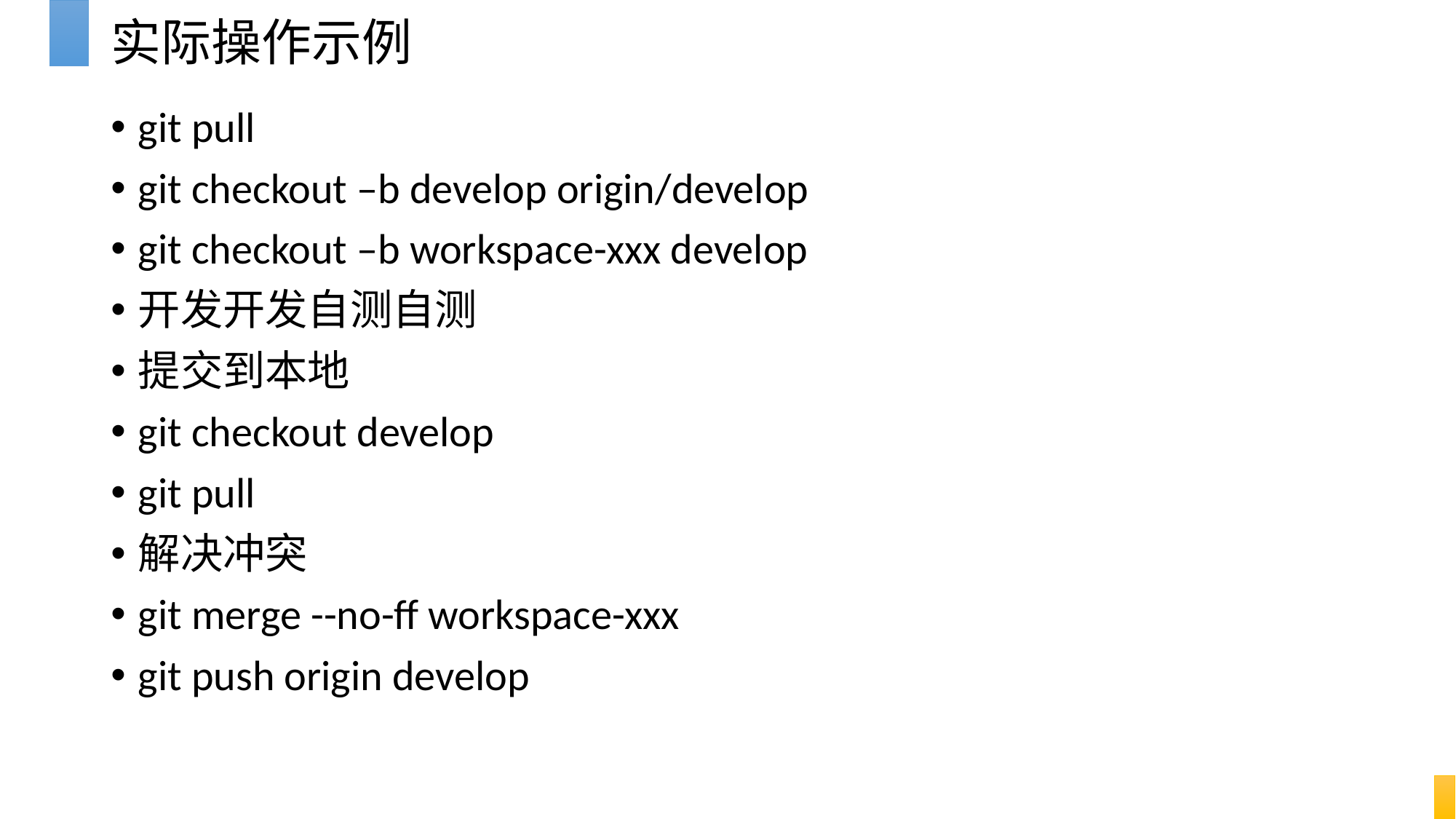

# 实际操作示例
git pull
git checkout –b develop origin/develop
git checkout –b workspace-xxx develop
开发开发自测自测
提交到本地
git checkout develop
git pull
解决冲突
git merge --no-ff workspace-xxx
git push origin develop